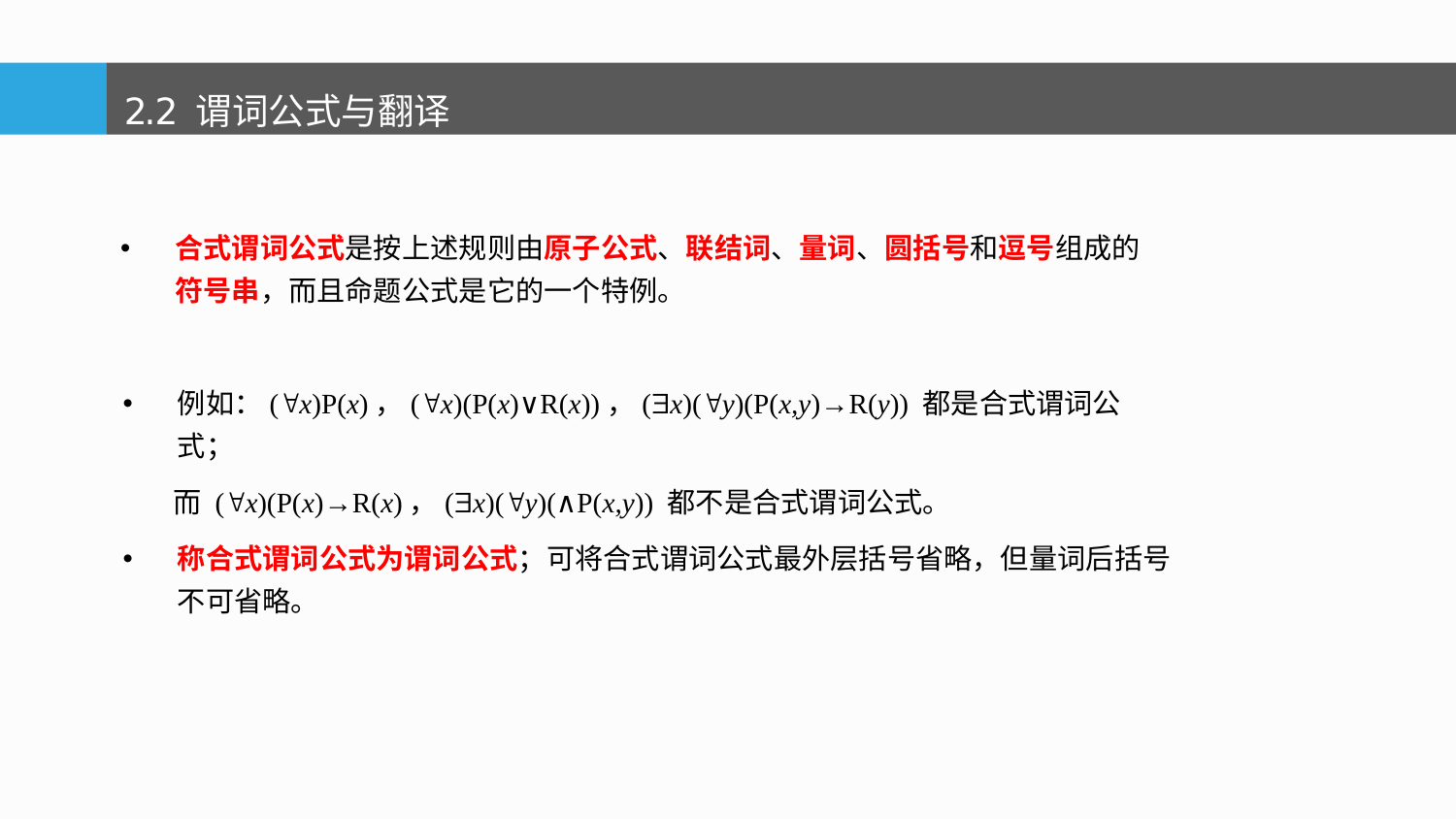

2.2 谓词公式与翻译

合式谓词公式是按上述规则由原子公式、联结词、量词、圆括号和逗号组成的符号串，而且命题公式是它的一个特例。

例如：(∀x)P(x)，(∀x)(P(x)∨R(x))，(∃x)(∀y)(P(x,y)→R(y)) 都是合式谓词公式；
       而 (∀x)(P(x)→R(x)，(∃x)(∀y)(∧P(x,y)) 都不是合式谓词公式。
称合式谓词公式为谓词公式；可将合式谓词公式最外层括号省略，但量词后括号不可省略。